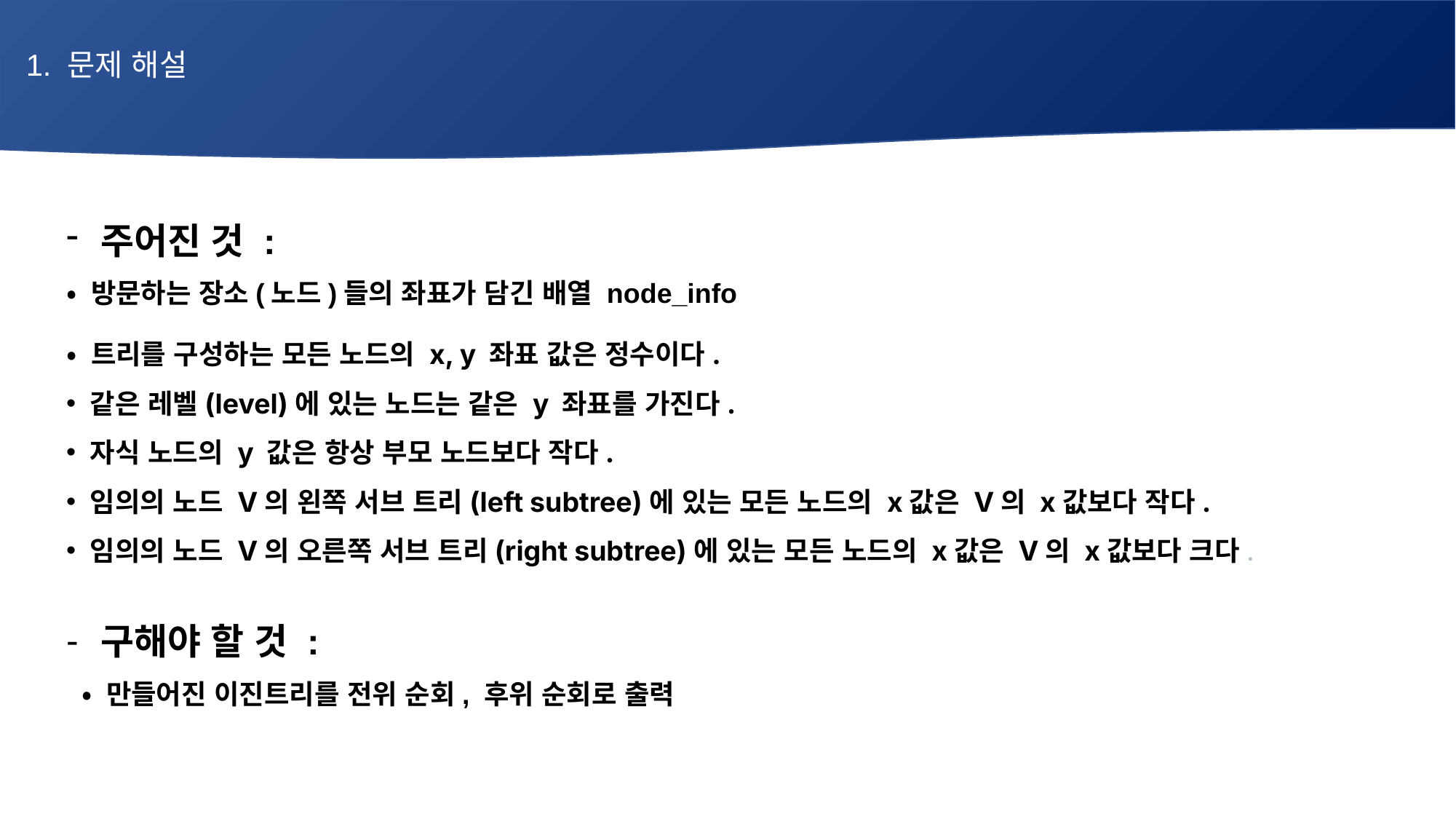

1. 문제 해설
# 매주 1 과제 LV2
주어진 것 :
• 방문하는 장소(노드)들의 좌표가 담긴 배열 node_info
• 트리를 구성하는 모든 노드의 x, y 좌표 값은 정수이다.
 같은 레벨(level)에 있는 노드는 같은 y 좌표를 가진다.
 자식 노드의 y 값은 항상 부모 노드보다 작다.
 임의의 노드 V의 왼쪽 서브 트리(left subtree)에 있는 모든 노드의 x값은 V의 x값보다 작다.
 임의의 노드 V의 오른쪽 서브 트리(right subtree)에 있는 모든 노드의 x값은 V의 x값보다 크다.

구해야 할 것 :
  • 만들어진 이진트리를 전위 순회, 후위 순회로 출력